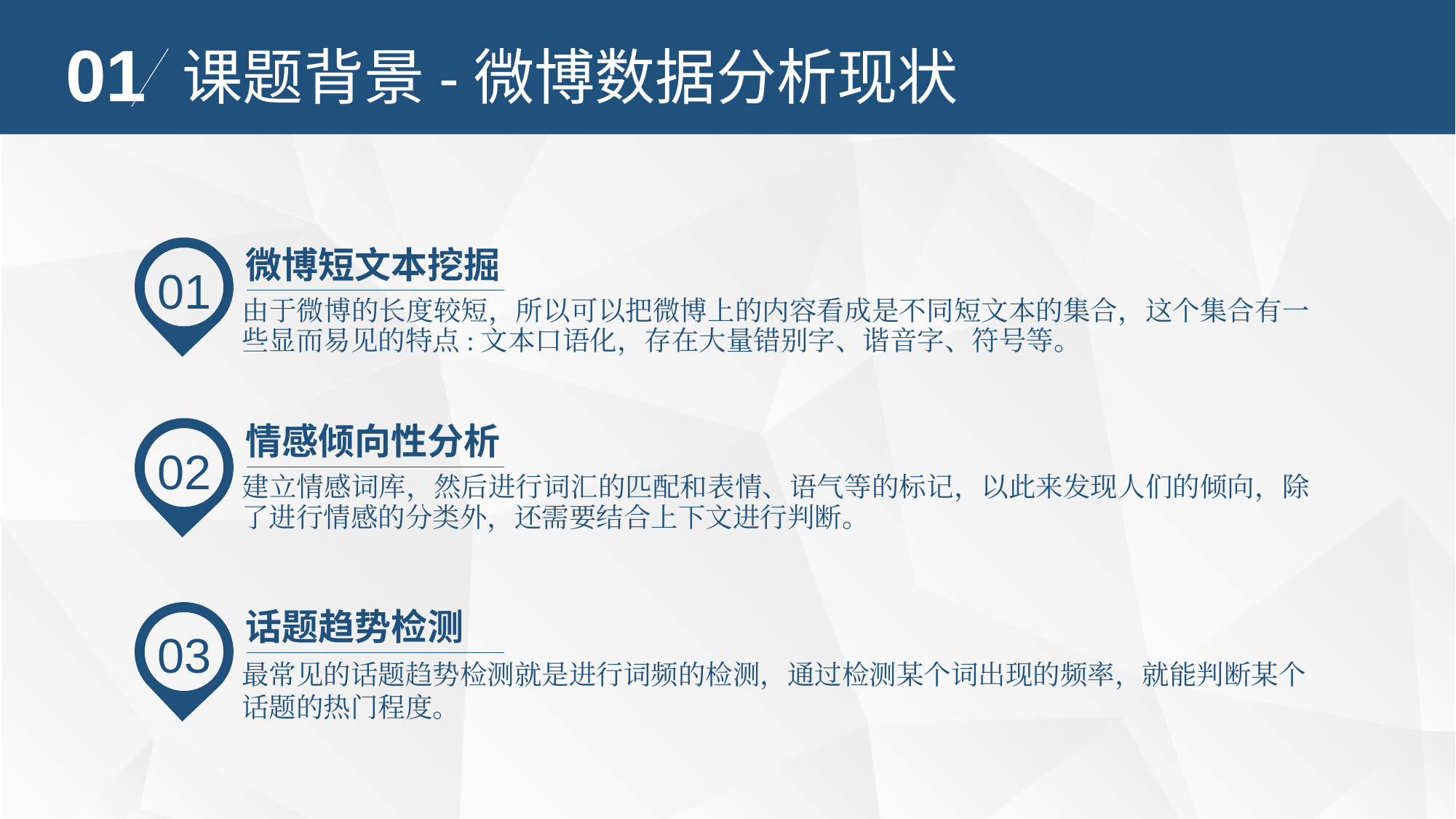

01
课题背景-微博数据分析现状

微博短文本挖掘
01
由于微博的长度较短，所以可以把微博上的内容看成是不同短文本的集合，这个集合有一些显而易见的特点:文本口语化，存在大量错别字、谐音字、符号等。
情感倾向性分析
02
建立情感词库，然后进行词汇的匹配和表情、语气等的标记，以此来发现人们的倾向，除了进行情感的分类外，还需要结合上下文进行判断。
话题趋势检测
03
最常见的话题趋势检测就是进行词频的检测，通过检测某个词出现的频率，就能判断某个话题的热门程度。